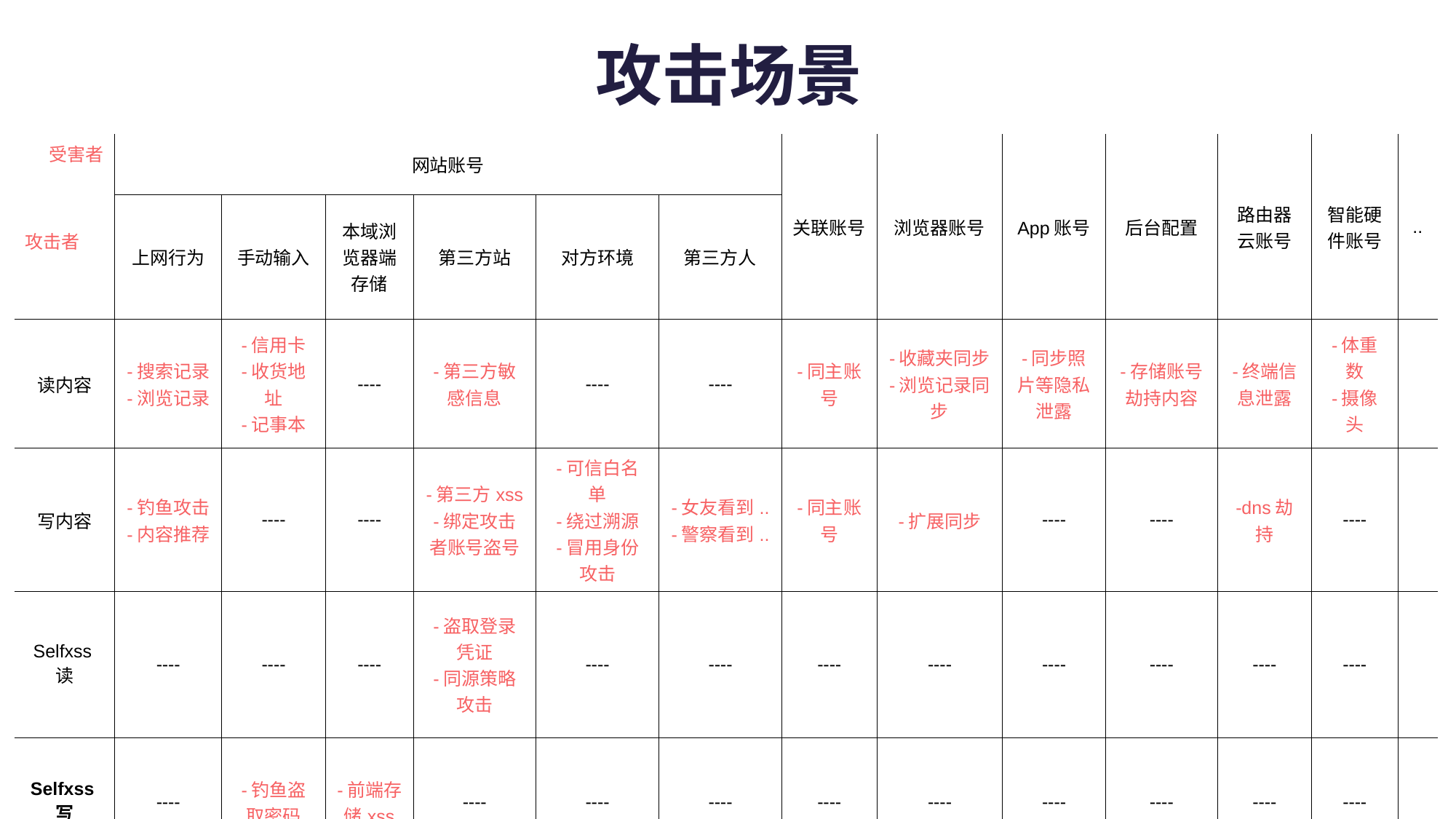

# 攻击场景
| 受害者 攻击者 | 网站账号 |  |  |  |  |  | 关联账号 | 浏览器账号 | App账号 | 后台配置 | 路由器云账号 | 智能硬件账号 | .. |
| --- | --- | --- | --- | --- | --- | --- | --- | --- | --- | --- | --- | --- | --- |
|  | 上网行为 | 手动输入 | 本域浏览器端存储 | 第三方站 | 对方环境 | 第三方人 |  |  |  |  |  |  |  |
| 读内容 | -搜索记录 -浏览记录 | -信用卡 -收货地址 -记事本 | ---- | -第三方敏感信息 | ---- | ---- | -同主账号 | -收藏夹同步 -浏览记录同步 | -同步照片等隐私泄露 | -存储账号劫持内容 | -终端信息泄露 | -体重数 -摄像头 |  |
| 写内容 | -钓鱼攻击 -内容推荐 | ---- | ---- | -第三方xss -绑定攻击者账号盗号 | -可信白名单 -绕过溯源 -冒用身份攻击 | -女友看到.. -警察看到.. | -同主账号 | -扩展同步 | ---- | ---- | -dns劫持 | ---- |  |
| Selfxss读 | ---- | ---- | ---- | -盗取登录凭证 -同源策略攻击 | ---- | ---- | ---- | ---- | ---- | ---- | ---- | ---- |  |
| Selfxss写 | ---- | -钓鱼盗取密码 | -前端存储xss | ---- | ---- | ---- | ---- | ---- | ---- | ---- | ---- | ---- |  |